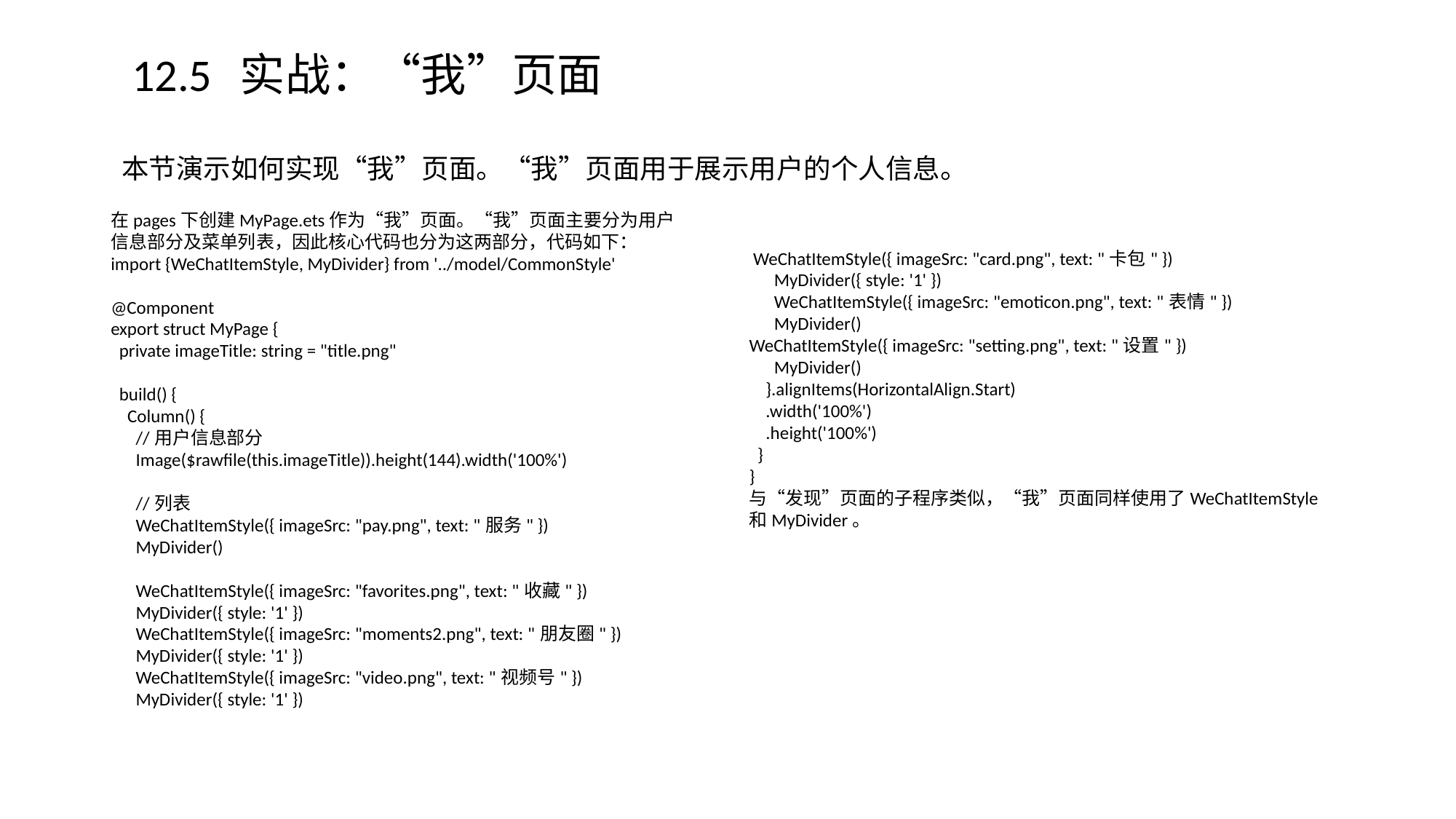

# 12.5  实战：“我”页面
本节演示如何实现“我”页面。“我”页面用于展示用户的个人信息。

在pages下创建MyPage.ets作为“我”页面。“我”页面主要分为用户信息部分及菜单列表，因此核心代码也分为这两部分，代码如下：
import {WeChatItemStyle, MyDivider} from '../model/CommonStyle'

@Component
export struct MyPage {
  private imageTitle: string = "title.png"

  build() {
    Column() {
      //用户信息部分
      Image($rawfile(this.imageTitle)).height(144).width('100%')

      //列表
      WeChatItemStyle({ imageSrc: "pay.png", text: "服务" })
      MyDivider()

      WeChatItemStyle({ imageSrc: "favorites.png", text: "收藏" })
      MyDivider({ style: '1' })
      WeChatItemStyle({ imageSrc: "moments2.png", text: "朋友圈" })
      MyDivider({ style: '1' })
      WeChatItemStyle({ imageSrc: "video.png", text: "视频号" })
      MyDivider({ style: '1' })
 WeChatItemStyle({ imageSrc: "card.png", text: "卡包" })
      MyDivider({ style: '1' })
      WeChatItemStyle({ imageSrc: "emoticon.png", text: "表情" })
      MyDivider()
WeChatItemStyle({ imageSrc: "setting.png", text: "设置" })
      MyDivider()
    }.alignItems(HorizontalAlign.Start)
    .width('100%')
    .height('100%')
  }
}
与“发现”页面的子程序类似，“我”页面同样使用了WeChatItemStyle和MyDivider。